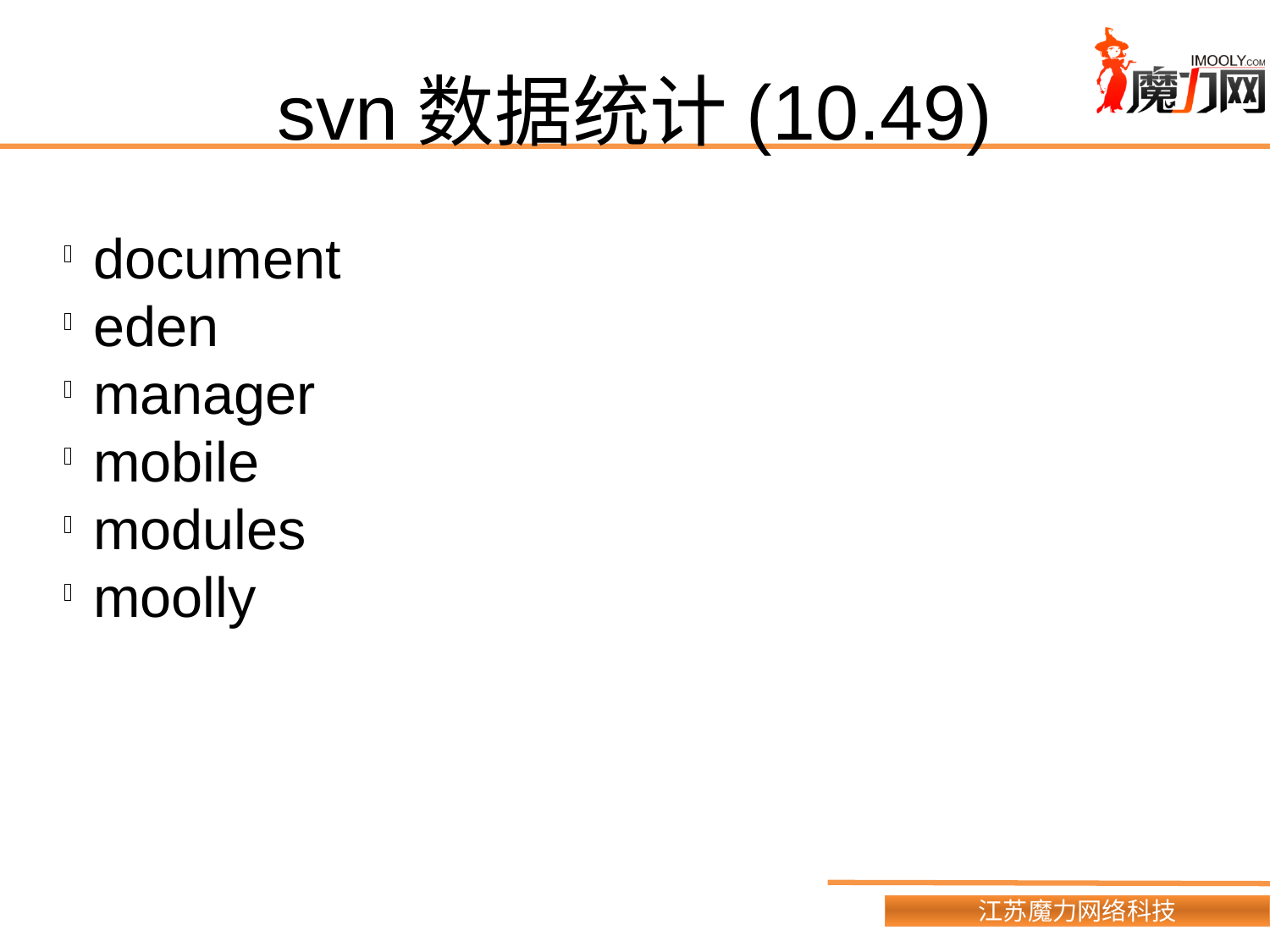

svn数据统计(10.49)
document
eden
manager
mobile
modules
moolly